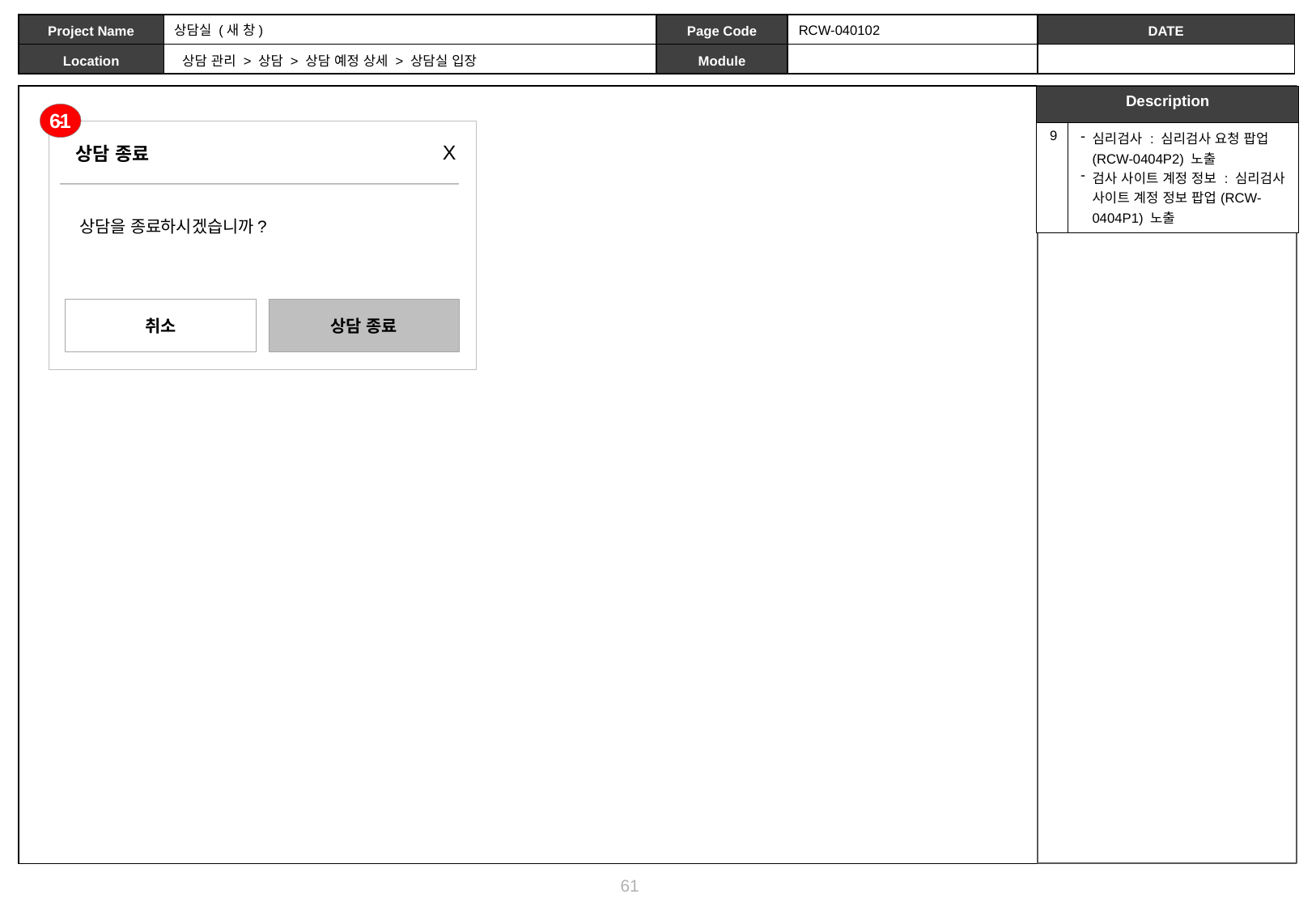

상담실 (새 창)
RCW-040102
상담 관리 > 상담 > 상담 예정 상세 > 상담실 입장
| Description |  |
| --- | --- |
| 9 | 심리검사 : 심리검사 요청 팝업(RCW-0404P2) 노출 검사 사이트 계정 정보 : 심리검사 사이트 계정 정보 팝업(RCW-0404P1) 노출 |
6-1

X
상담 종료
상담을 종료하시겠습니까?
취소
상담 종료
61